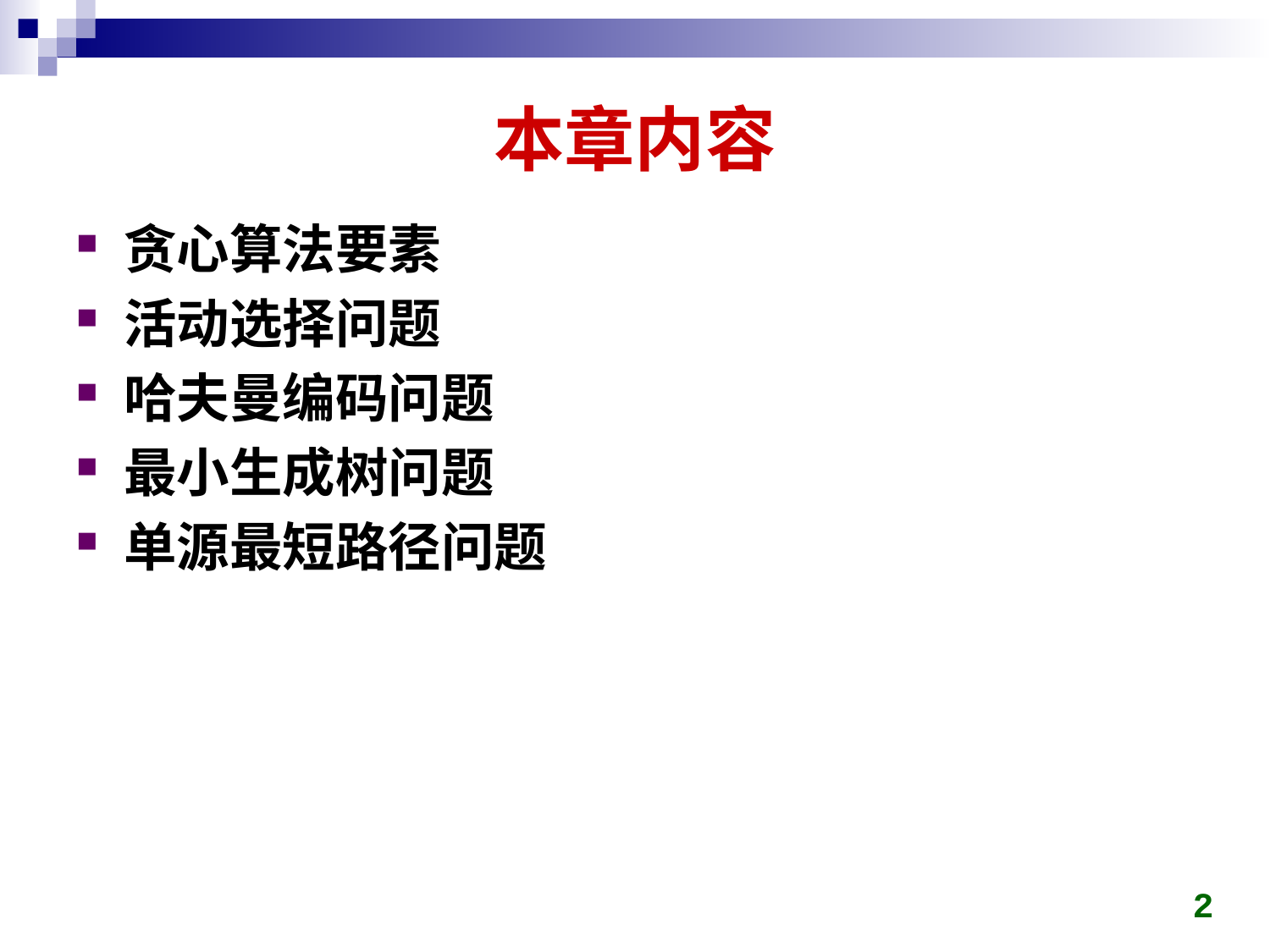

# 本章内容
贪心算法要素
活动选择问题
哈夫曼编码问题
最小生成树问题
单源最短路径问题
2